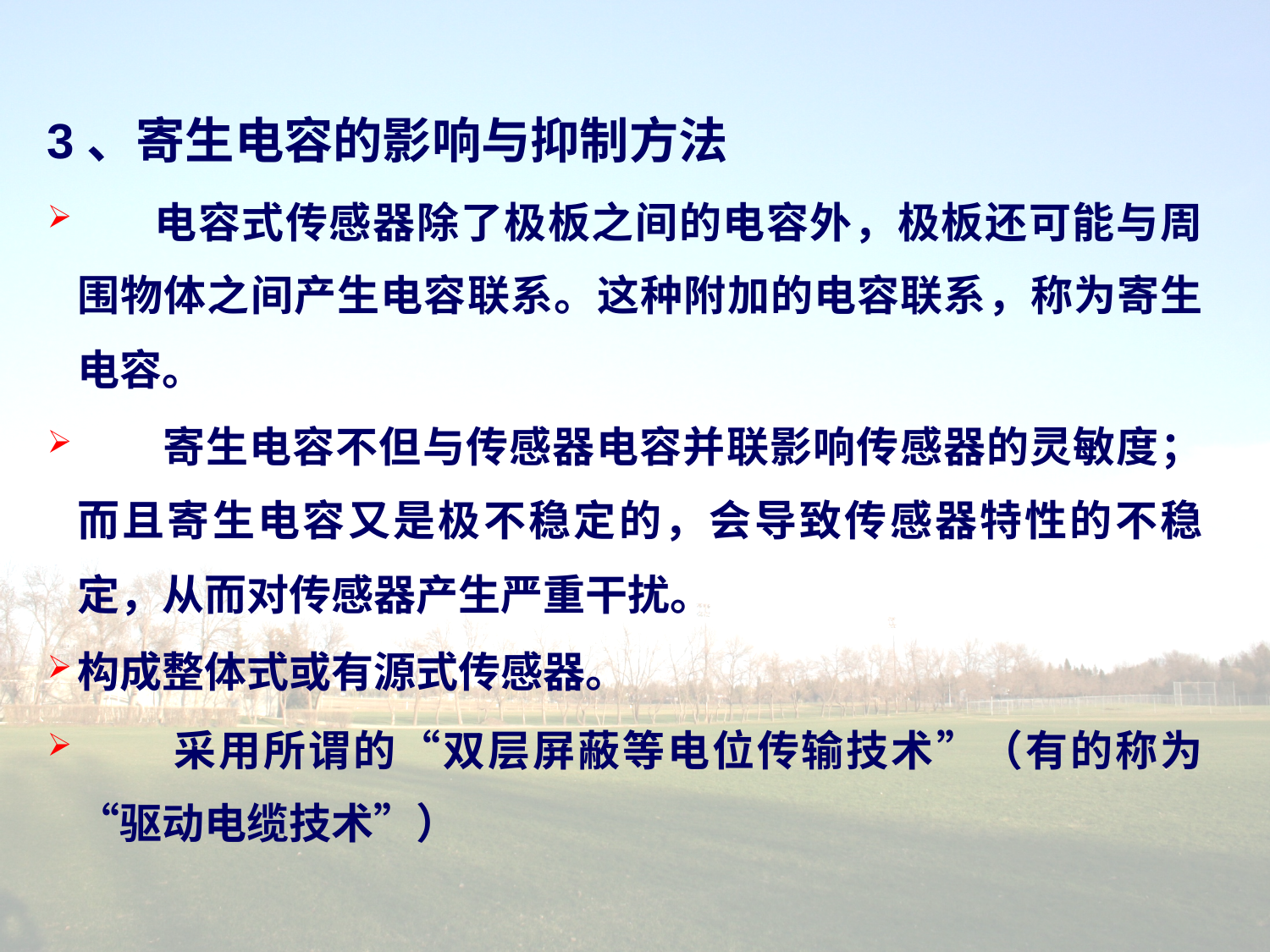

3、寄生电容的影响与抑制方法
      电容式传感器除了极板之间的电容外，极板还可能与周围物体之间产生电容联系。这种附加的电容联系，称为寄生电容。
       寄生电容不但与传感器电容并联影响传感器的灵敏度；而且寄生电容又是极不稳定的，会导致传感器特性的不稳定，从而对传感器产生严重干扰。
构成整体式或有源式传感器。
       采用所谓的“双层屏蔽等电位传输技术”（有的称为“驱动电缆技术”）